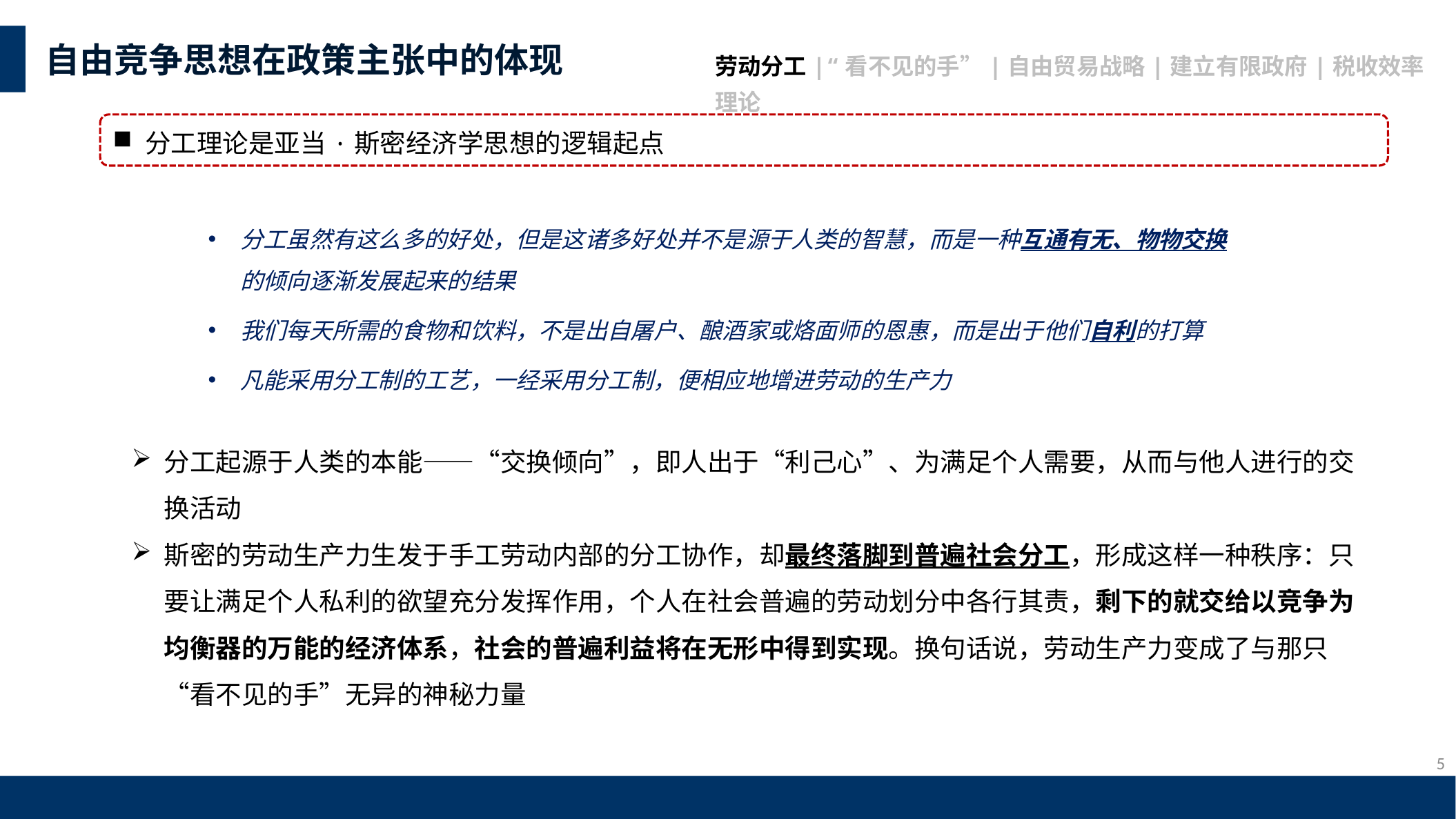

自由竞争思想在政策主张中的体现
劳动分工|“看不见的手”|自由贸易战略|建立有限政府|税收效率理论
分工理论是亚当·斯密经济学思想的逻辑起点
分工虽然有这么多的好处，但是这诸多好处并不是源于人类的智慧，而是一种互通有无、物物交换的倾向逐渐发展起来的结果
我们每天所需的食物和饮料，不是出自屠户、酿酒家或烙面师的恩惠，而是出于他们自利的打算
凡能采用分工制的工艺，一经采用分工制，便相应地增进劳动的生产力

分工起源于人类的本能——“交换倾向”，即人出于“利己心”、为满足个人需要，从而与他人进行的交换活动
斯密的劳动生产力生发于手工劳动内部的分工协作，却最终落脚到普遍社会分工，形成这样一种秩序：只要让满足个人私利的欲望充分发挥作用，个人在社会普遍的劳动划分中各行其责，剩下的就交给以竞争为均衡器的万能的经济体系，社会的普遍利益将在无形中得到实现。换句话说，劳动生产力变成了与那只“看不见的手”无异的神秘力量
5